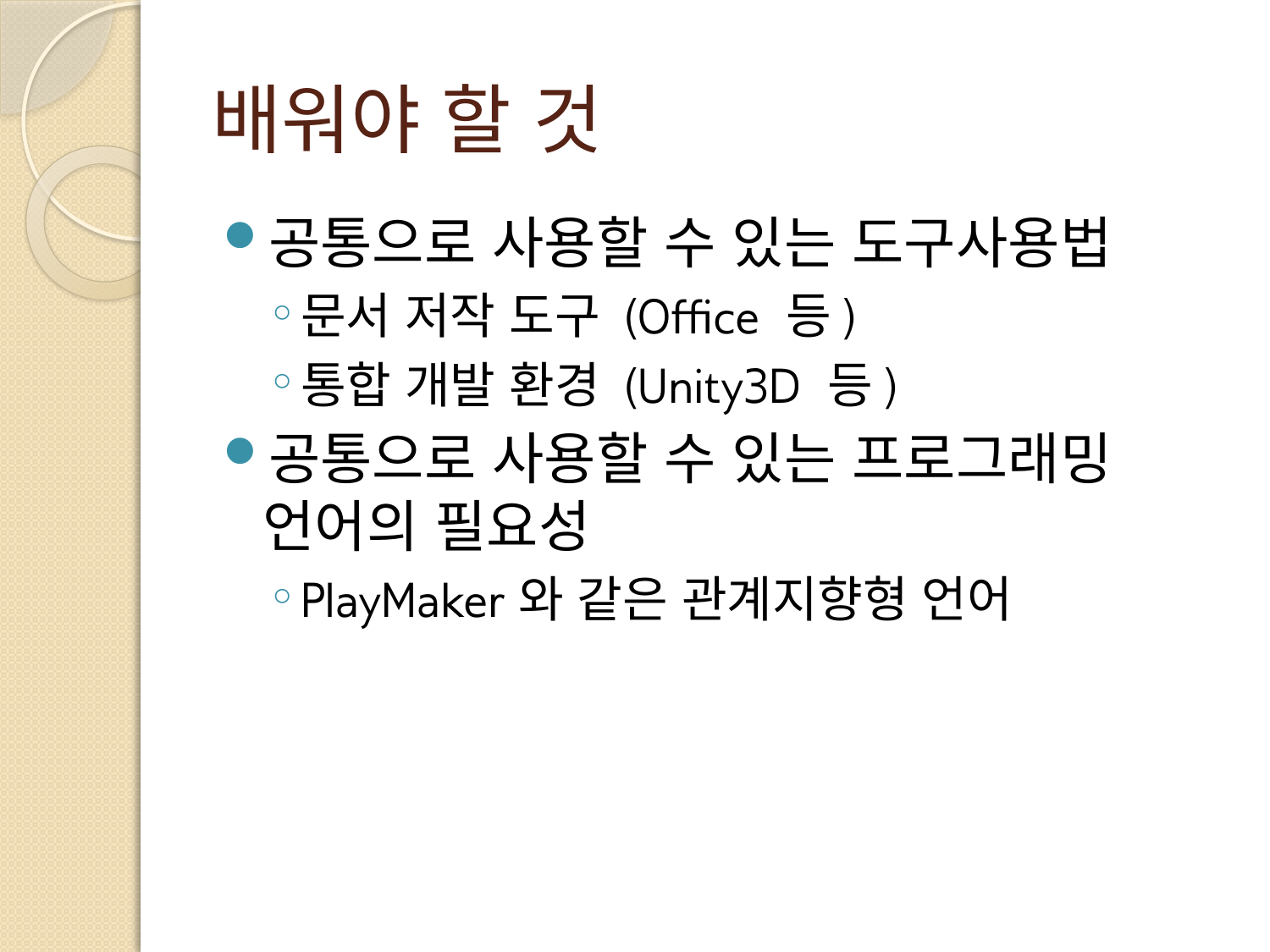

# 배워야 할 것
공통으로 사용할 수 있는 도구사용법
문서 저작 도구 (Office 등)
통합 개발 환경 (Unity3D 등)
공통으로 사용할 수 있는 프로그래밍 언어의 필요성
PlayMaker와 같은 관계지향형 언어